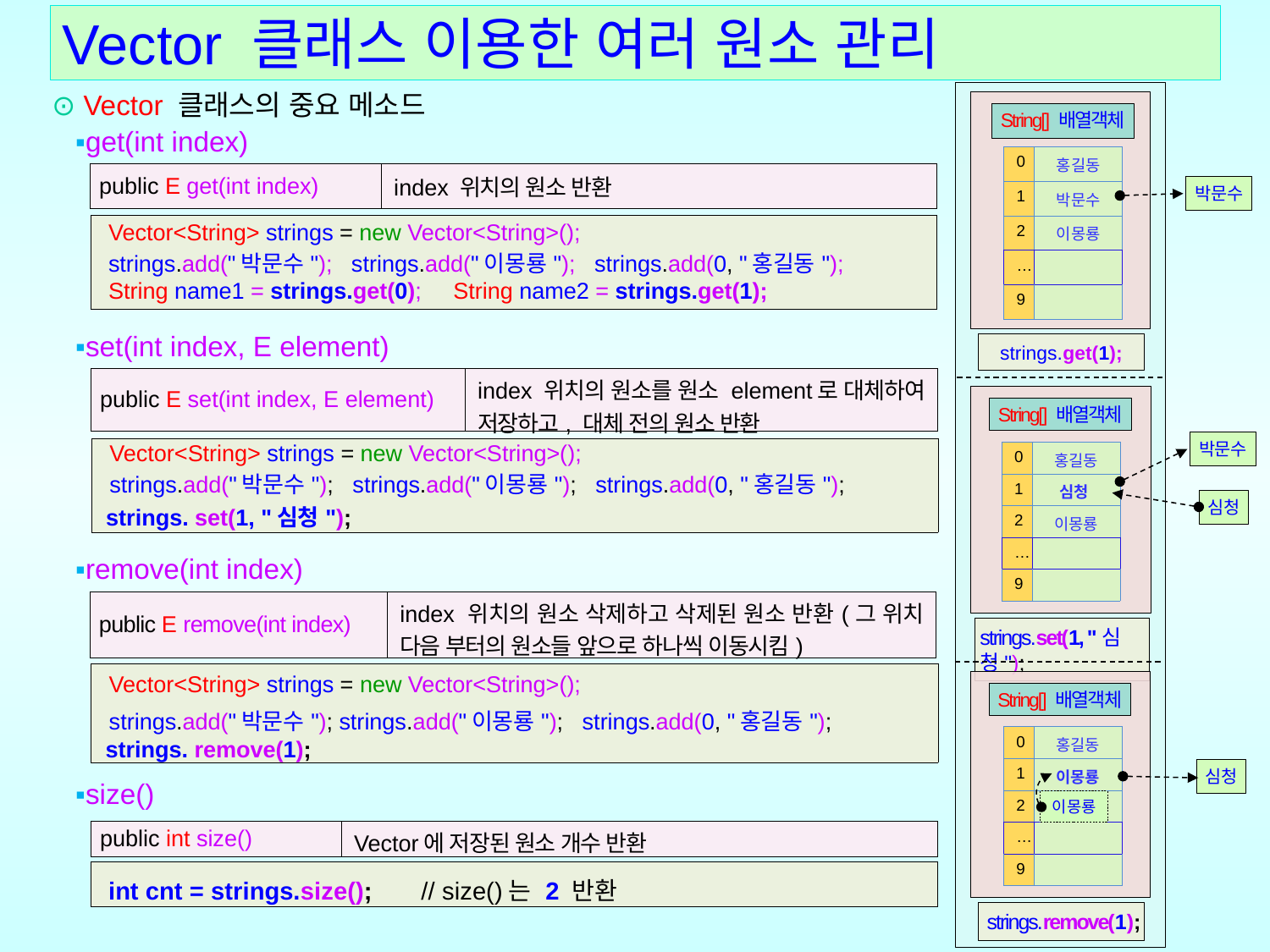

# Vector 클래스 이용한 여러 원소 관리
⊙ Vector 클래스의 중요 메소드
   ▪get(int index)

   ▪set(int index, E element)

   ▪remove(int index)

   ▪size()

String[] 배열객체
| 0 | 홍길동 |
| --- | --- |
| 1 | 박문수 |
| 2 | 이몽룡 |
| … |  |
| 9 |  |
| public E get(int index) | index 위치의 원소 반환 |
| --- | --- |
박문수
| Vector<String> strings = new Vector<String>(); strings.add("박문수"); strings.add("이몽룡"); strings.add(0, "홍길동"); String name1 = strings.get(0); String name2 = strings.get(1); |
| --- |
strings.get(1);
| public E set(int index, E element) | index 위치의 원소를 원소 element로 대체하여 저장하고, 대체 전의 원소 반환 |
| --- | --- |

String[] 배열객체
박문수
| Vector<String> strings = new Vector<String>(); strings.add("박문수"); strings.add("이몽룡"); strings.add(0, "홍길동"); strings. set(1, "심청"); |
| --- |
| 0 | 홍길동 |
| --- | --- |
| 1 | 심청 |
| 2 | 이몽룡 |
| … |  |
| 9 |  |
심청
| public E remove(int index) | index 위치의 원소 삭제하고 삭제된 원소 반환(그 위치 다음 부터의 원소들 앞으로 하나씩 이동시킴) |
| --- | --- |
strings.set(1, "심청");
| Vector<String> strings = new Vector<String>(); strings.add("박문수"); strings.add("이몽룡"); strings.add(0, "홍길동"); strings. remove(1); |
| --- |

String[] 배열객체
| 0 | 홍길동 |
| --- | --- |
| 1 | 이몽룡 |
| 2 |  |
| … |  |
| 9 |  |
심청

이몽룡
| public int size() | Vector에 저장된 원소 개수 반환 |
| --- | --- |
| int cnt = strings.size(); // size()는 2 반환 |
| --- |
strings.remove(1);